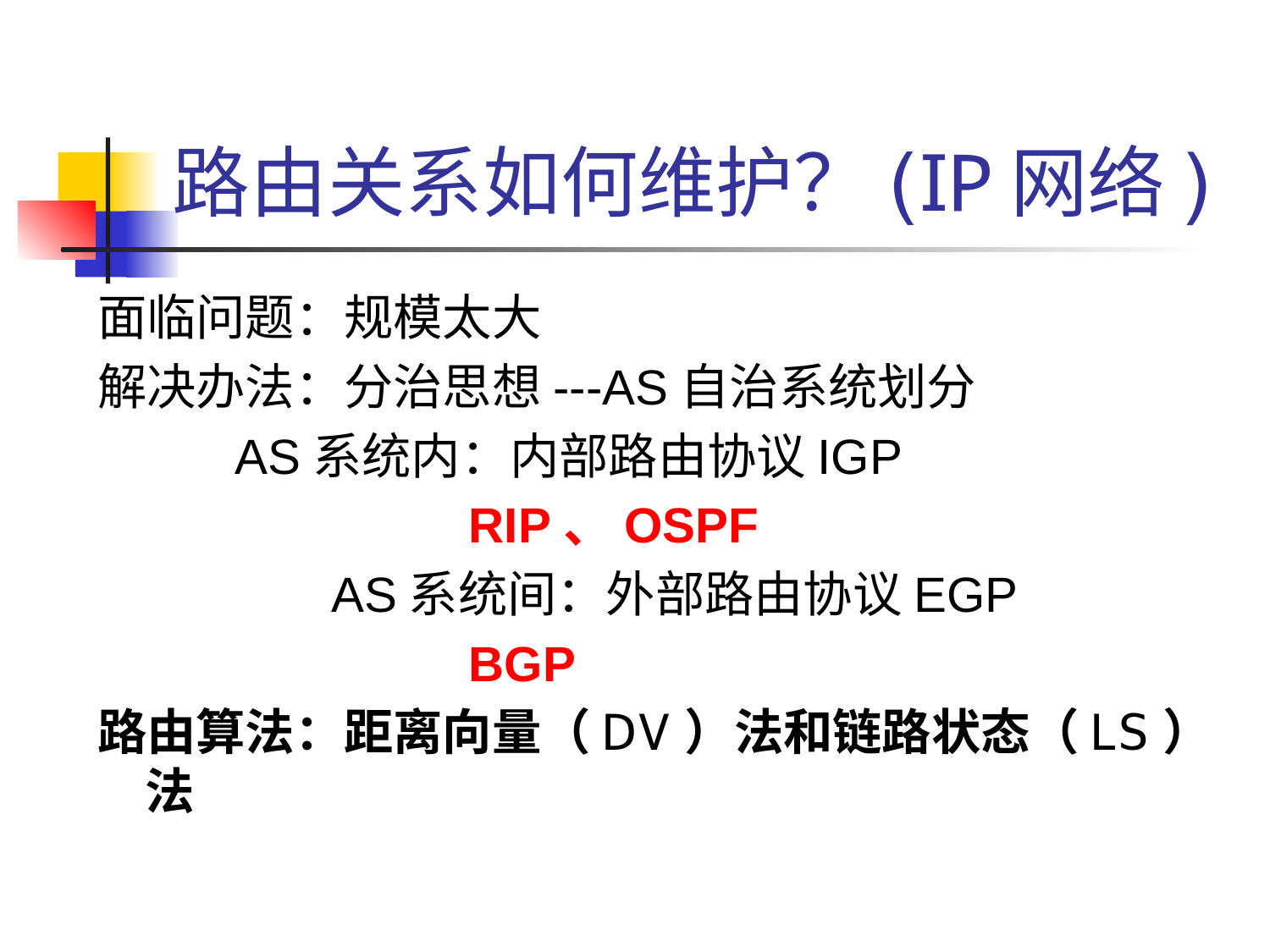

# 路由关系如何维护？(IP网络)
面临问题：规模太大
解决办法：分治思想---AS自治系统划分
          AS系统内：内部路由协议IGP
                           RIP、OSPF
                 AS系统间：外部路由协议EGP
                           BGP
路由算法：距离向量（DV）法和链路状态（LS）法